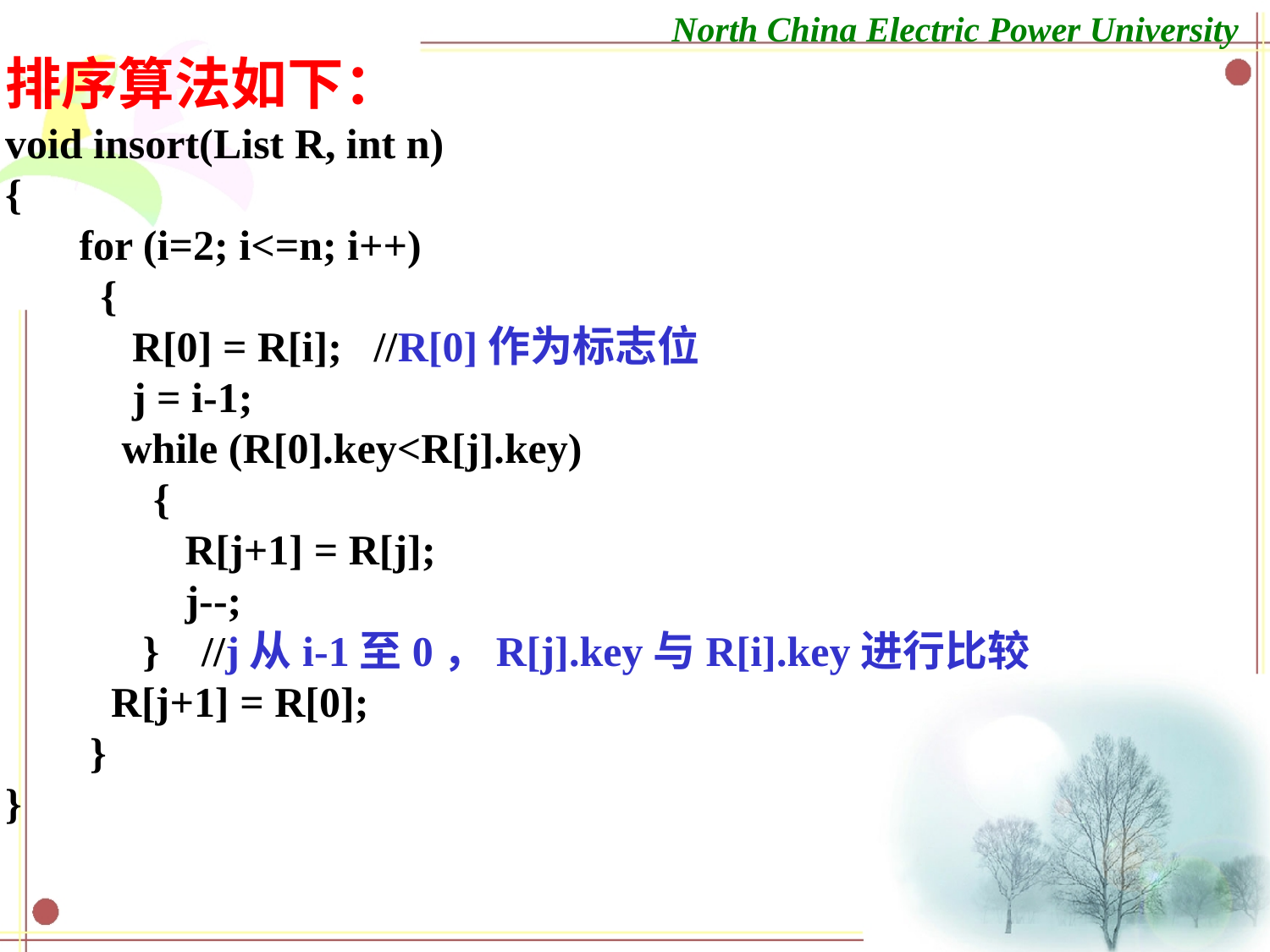

排序算法如下：
void insort(List R, int n)
{
       for (i=2; i<=n; i++)
         {
            R[0] = R[i];   //R[0]作为标志位
            j = i-1;
           while (R[0].key<R[j].key)
              {
                 R[j+1] = R[j];
                 j--;
             }    //j从i-1至0，R[j].key与R[i].key进行比较
          R[j+1] = R[0];
        }
}